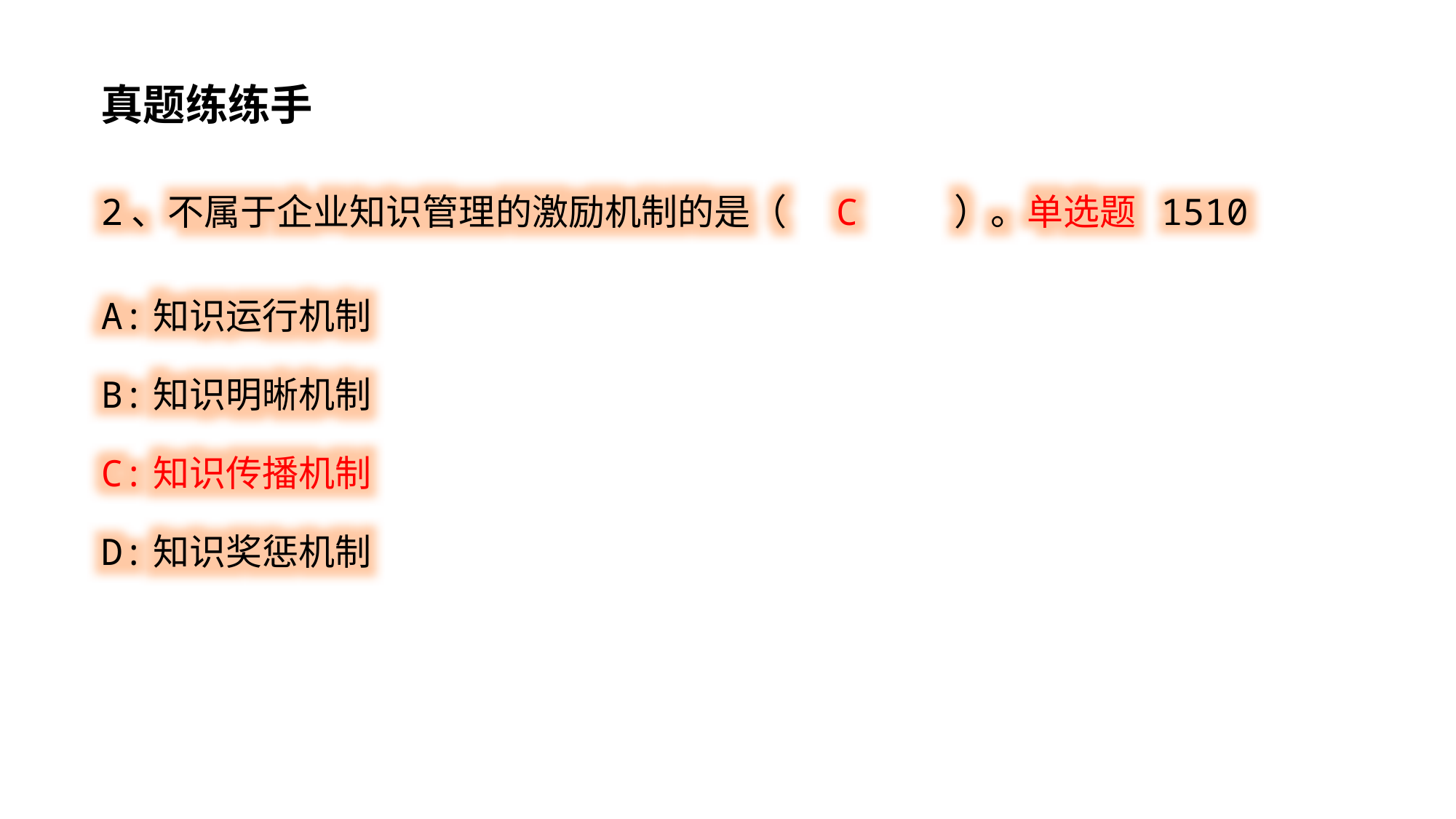

真题练练手
2、不属于企业知识管理的激励机制的是（     C    ）。单选题  1510

A:知识运行机制

B:知识明晰机制

C:知识传播机制

D:知识奖惩机制